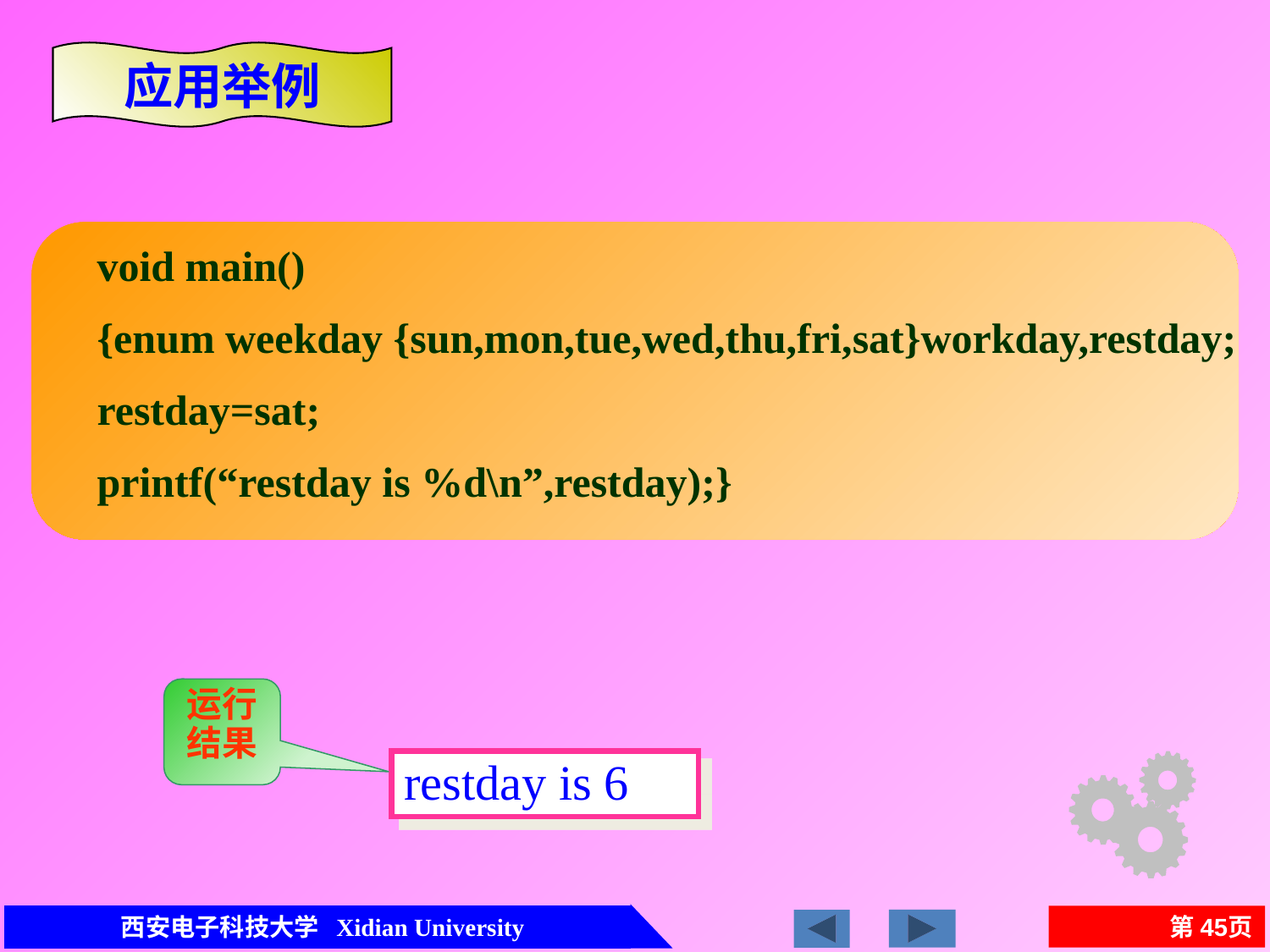

应用举例

void main()
{enum weekday {sun,mon,tue,wed,thu,fri,sat}workday,restday;
restday=sat;
printf(“restday is %d\n”,restday);}
运行
结果
restday is 6